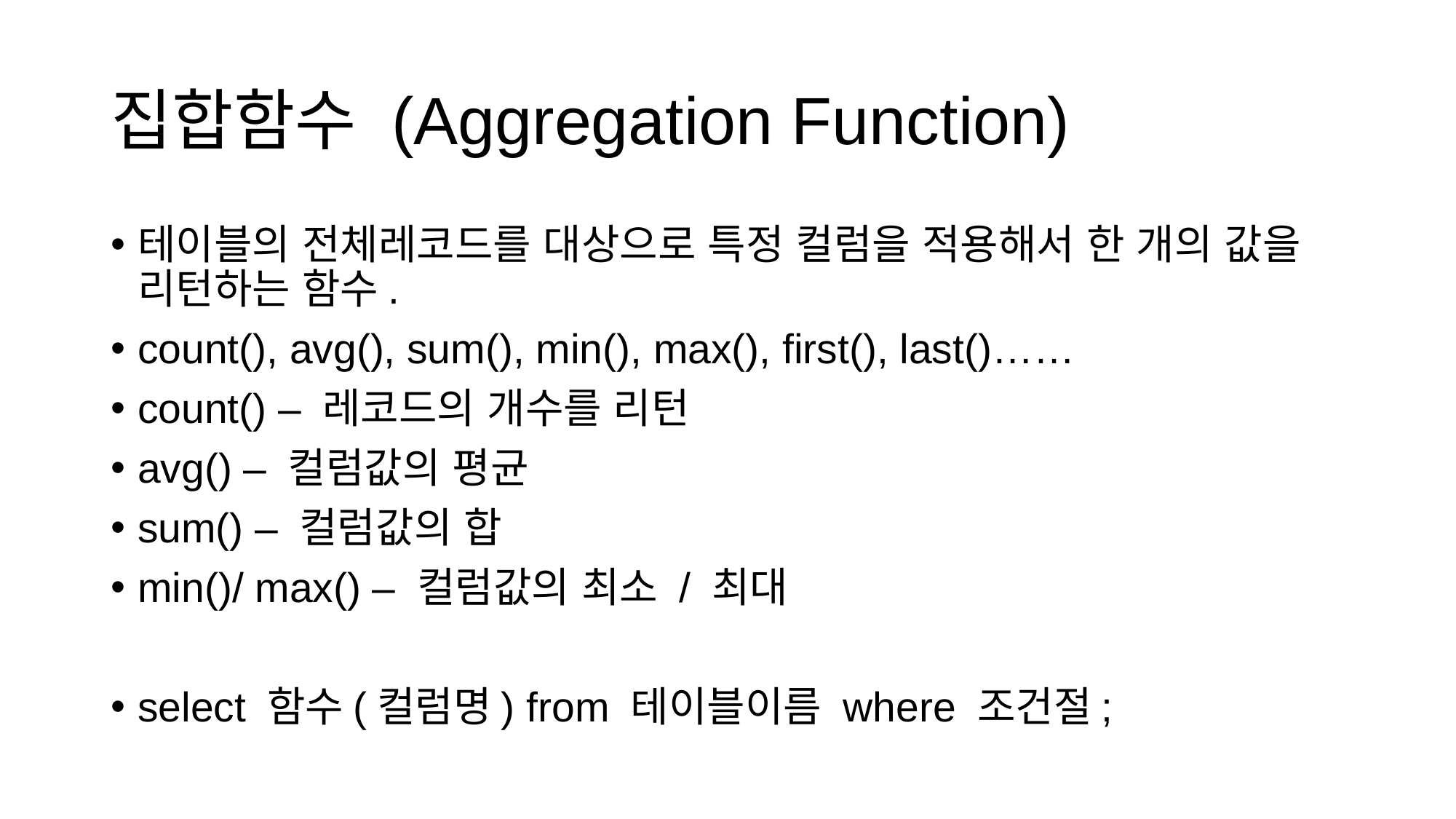

# 집합함수 (Aggregation Function)
테이블의 전체레코드를 대상으로 특정 컬럼을 적용해서 한 개의 값을 리턴하는 함수.
count(), avg(), sum(), min(), max(), first(), last()……
count() – 레코드의 개수를 리턴
avg() – 컬럼값의 평균
sum() – 컬럼값의 합
min()/ max() – 컬럼값의 최소 / 최대

select 함수(컬럼명) from 테이블이름 where 조건절;